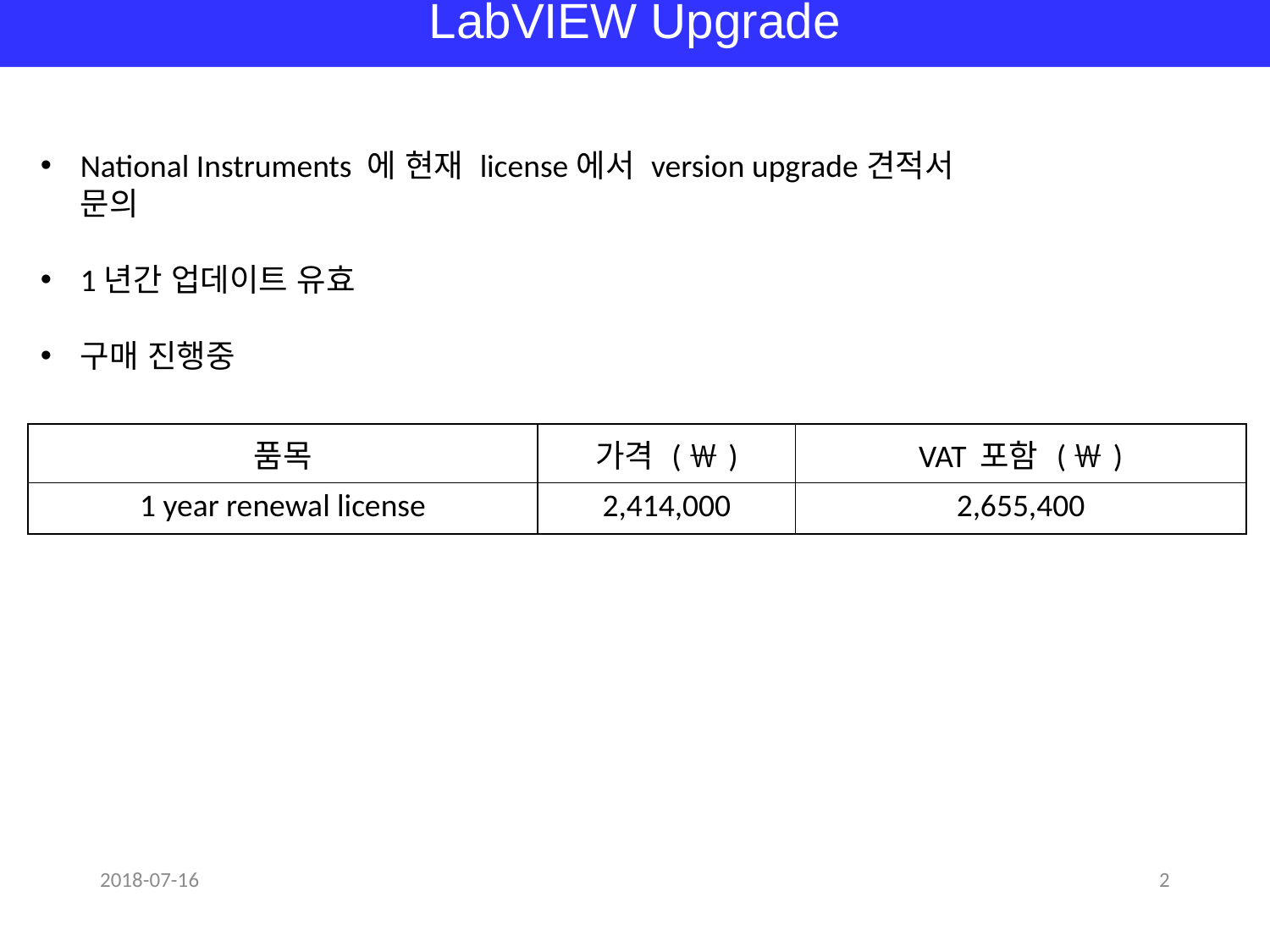

LabVIEW Upgrade
National Instruments 에 현재 license에서 version upgrade견적서 문의

1년간 업데이트 유효

구매 진행중
| 품목 | 가격 (￦) | VAT 포함 (￦) |
| --- | --- | --- |
| 1 year renewal license | 2,414,000 | 2,655,400 |
2018-07-16
2